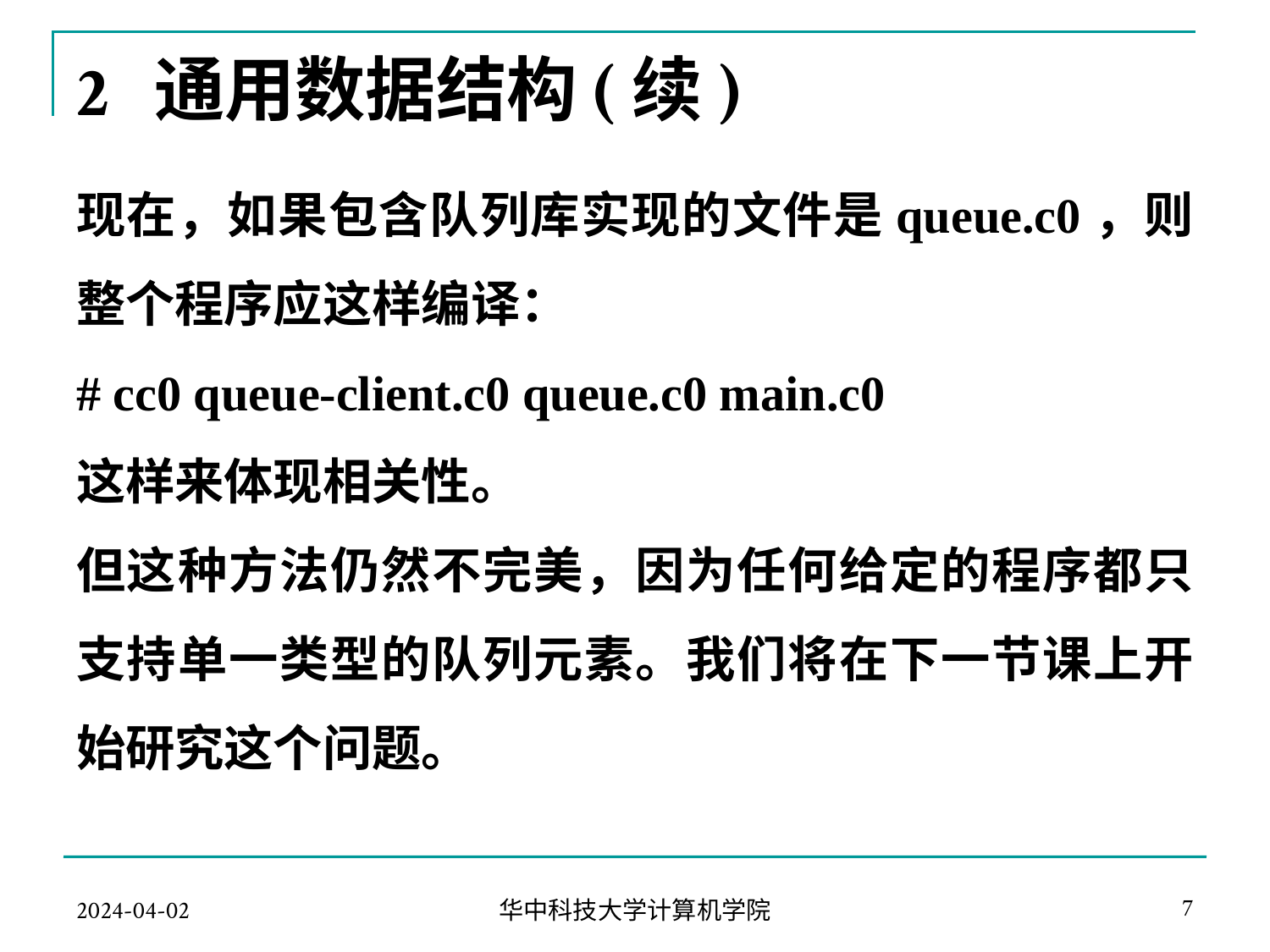

# 2  通用数据结构(续)
现在，如果包含队列库实现的文件是queue.c0，则整个程序应这样编译：
# cc0 queue-client.c0 queue.c0 main.c0
这样来体现相关性。
但这种方法仍然不完美，因为任何给定的程序都只支持单一类型的队列元素。我们将在下一节课上开始研究这个问题。

2024-04-02
7
华中科技大学计算机学院